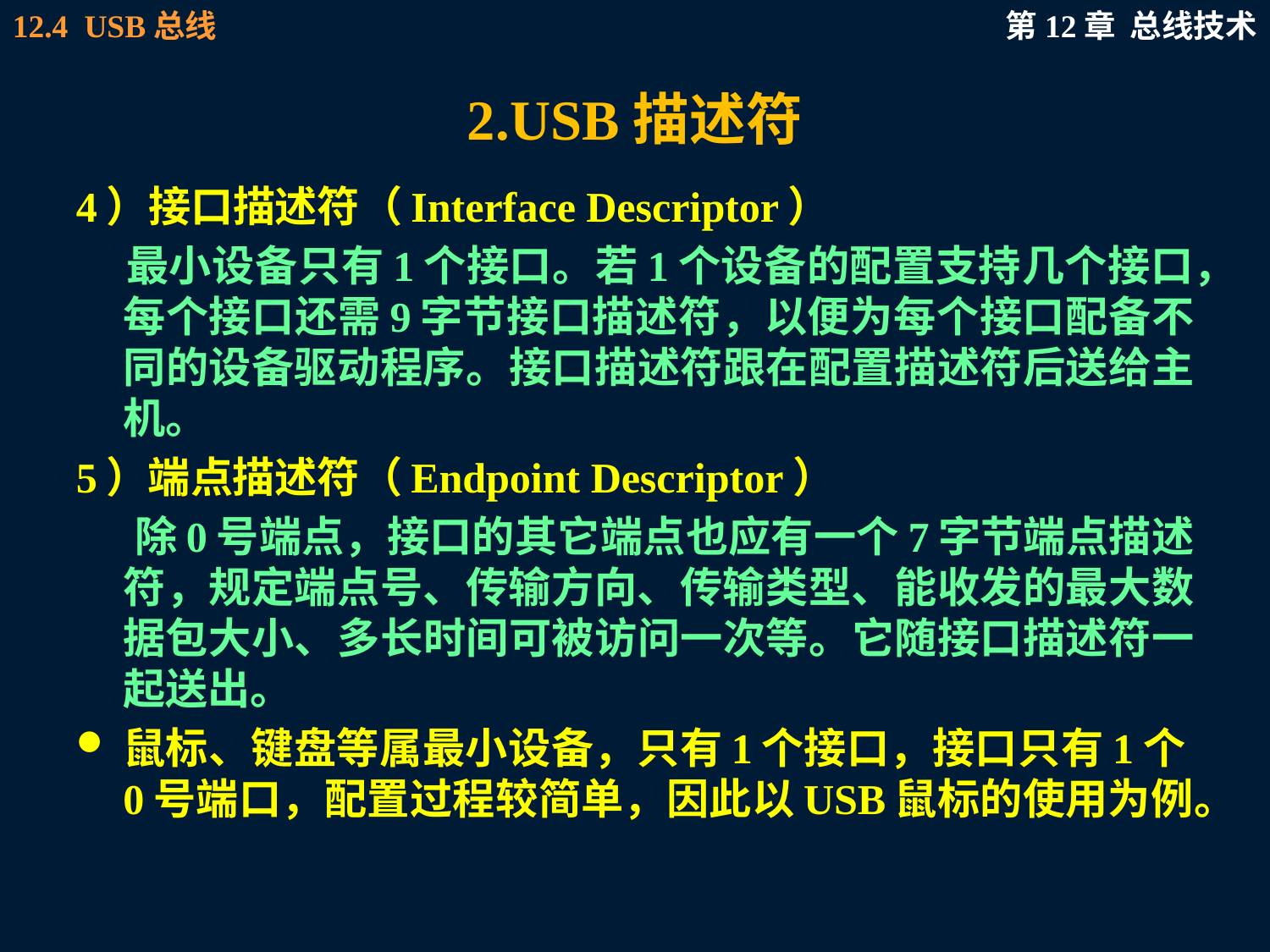

# 2.USB描述符
4）接口描述符（Interface Descriptor）
    最小设备只有1个接口。若1个设备的配置支持几个接口，每个接口还需9字节接口描述符，以便为每个接口配备不同的设备驱动程序。接口描述符跟在配置描述符后送给主机。
5）端点描述符（Endpoint Descriptor）
     除0号端点，接口的其它端点也应有一个7字节端点描述符，规定端点号、传输方向、传输类型、能收发的最大数据包大小、多长时间可被访问一次等。它随接口描述符一起送出。
鼠标、键盘等属最小设备，只有1个接口，接口只有1个0号端口，配置过程较简单，因此以USB鼠标的使用为例。